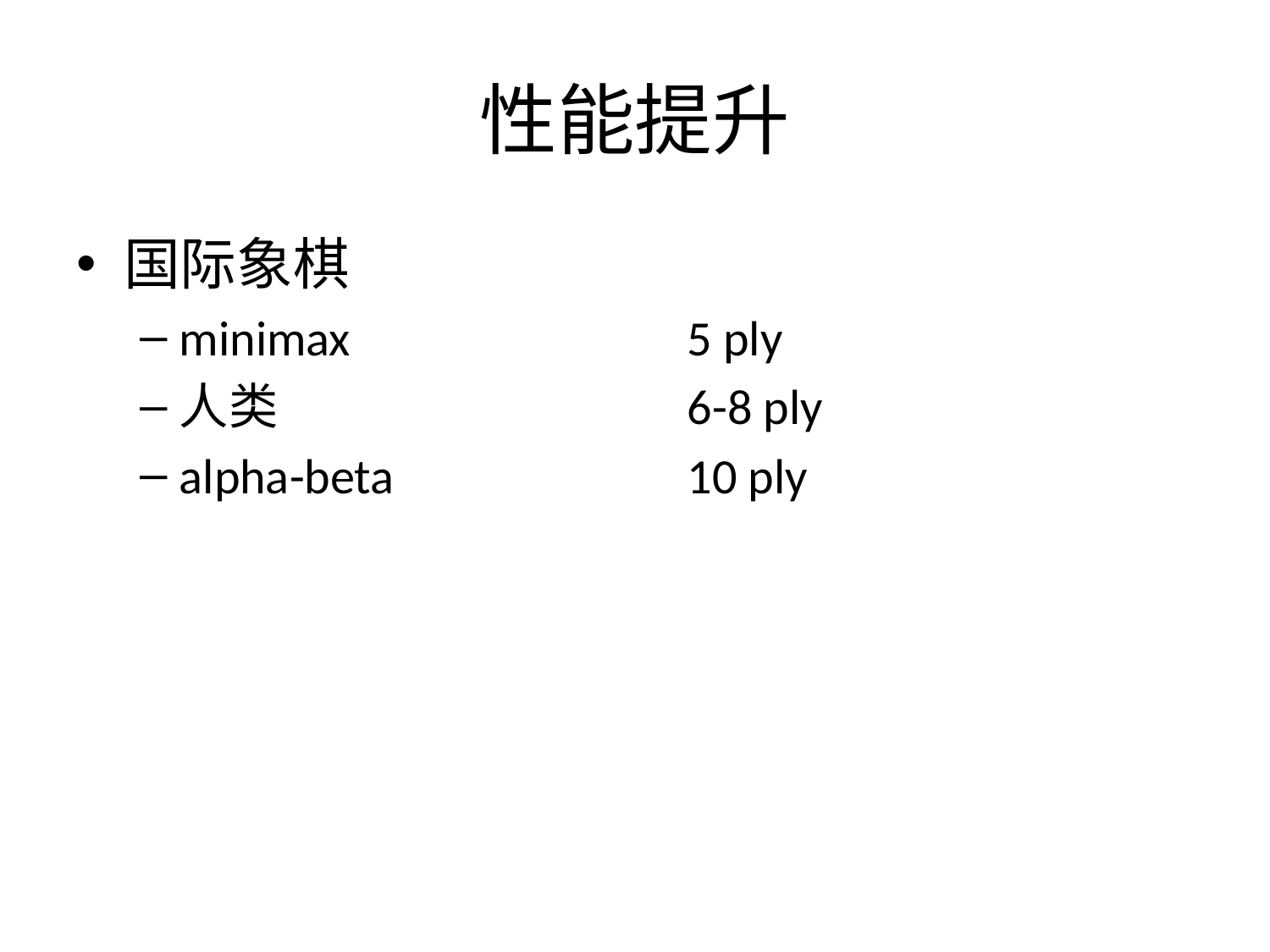

# 性能提升
国际象棋
minimax			5 ply
人类				6-8 ply
alpha-beta			10 ply